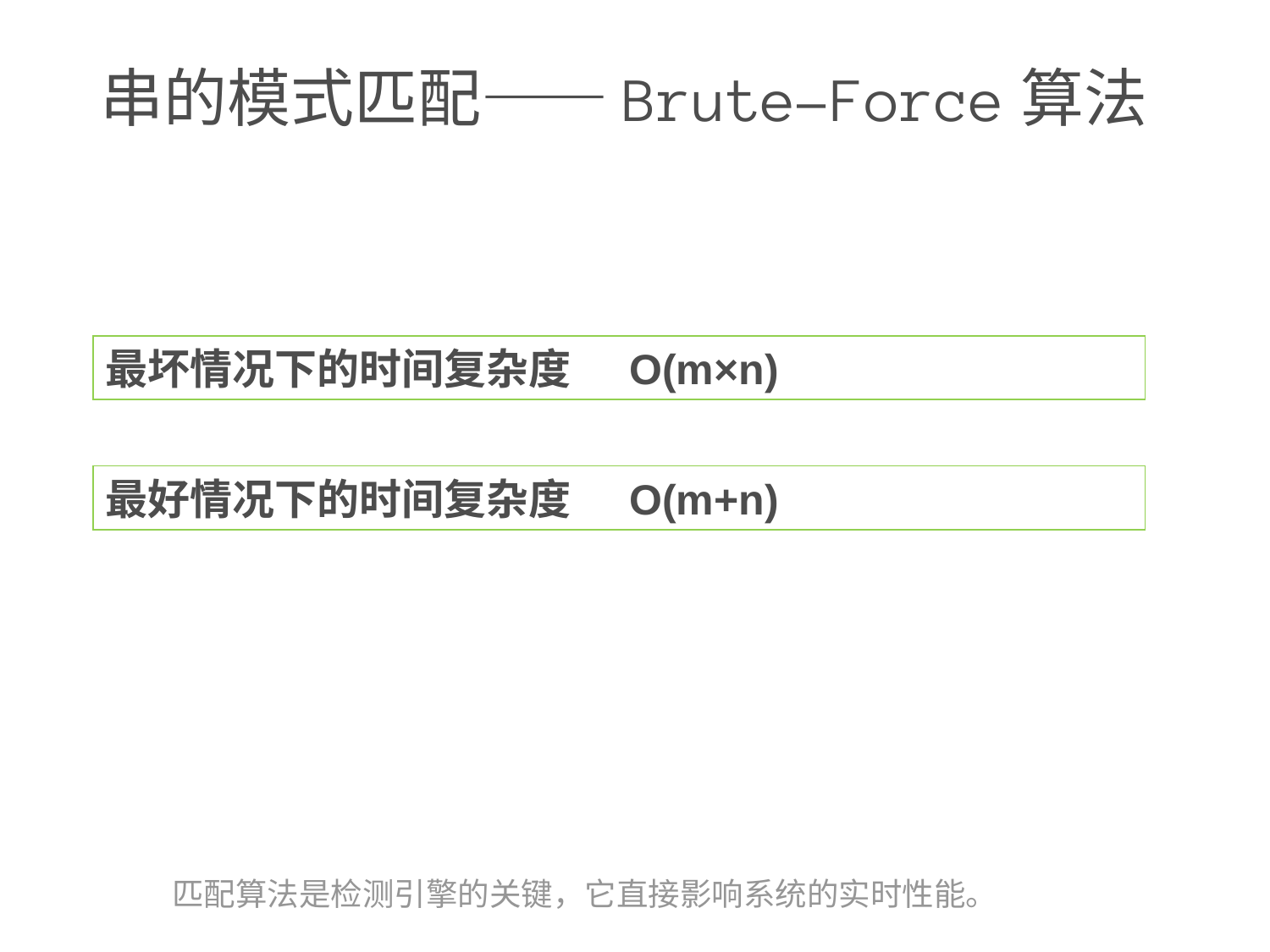

# 串的模式匹配——Brute-Force算法
最坏情况下的时间复杂度     O(m×n)
最好情况下的时间复杂度     O(m+n)
匹配算法是检测引擎的关键，它直接影响系统的实时性能。
91